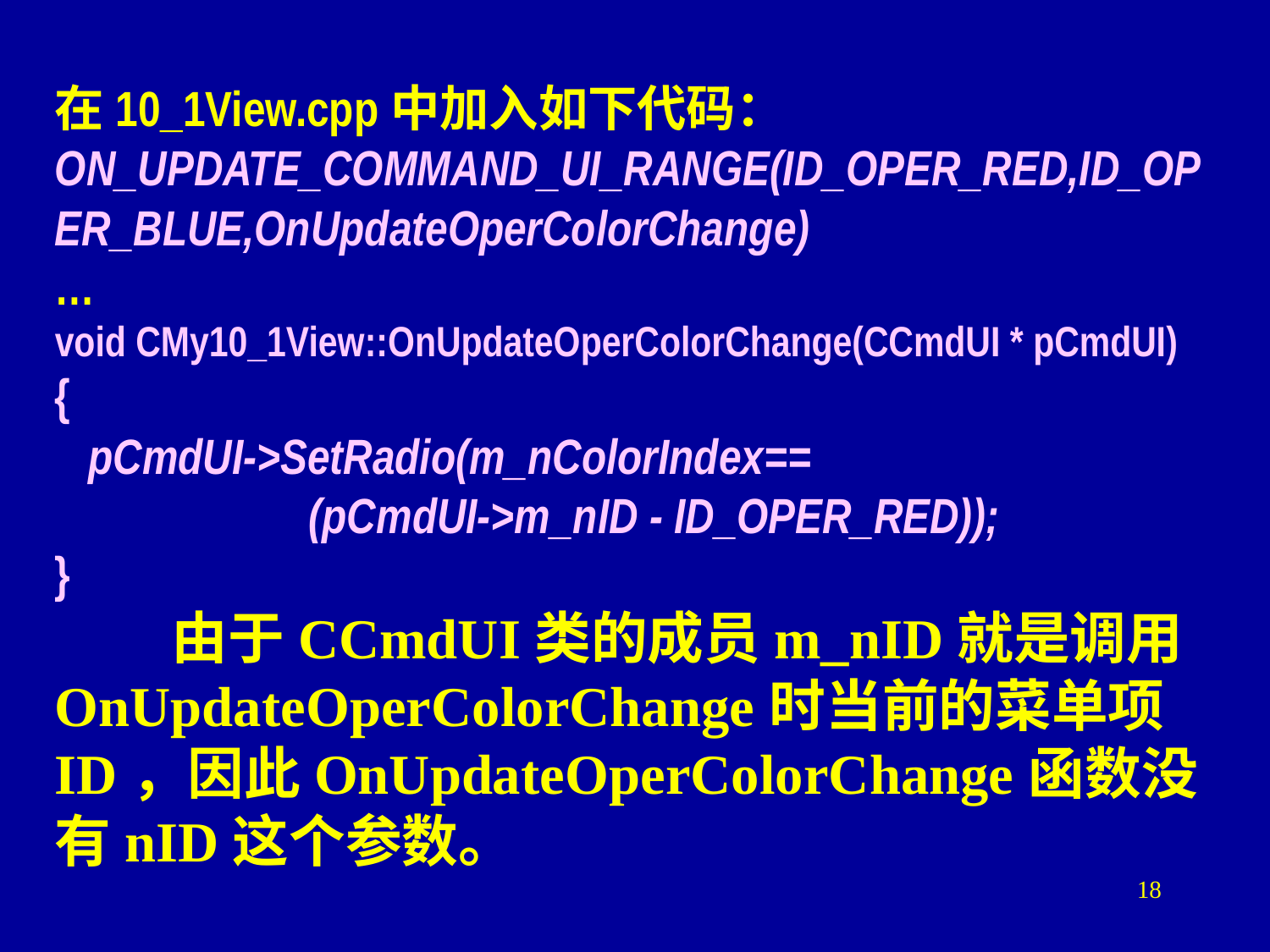

在10_1View.cpp中加入如下代码：
ON_UPDATE_COMMAND_UI_RANGE(ID_OPER_RED,ID_OPER_BLUE,OnUpdateOperColorChange)
…
void CMy10_1View::OnUpdateOperColorChange(CCmdUI * pCmdUI)
{
   pCmdUI->SetRadio(m_nColorIndex==
		(pCmdUI->m_nID - ID_OPER_RED));
}
        由于CCmdUI类的成员m_nID就是调用OnUpdateOperColorChange时当前的菜单项ID，因此OnUpdateOperColorChange函数没有nID这个参数。
18